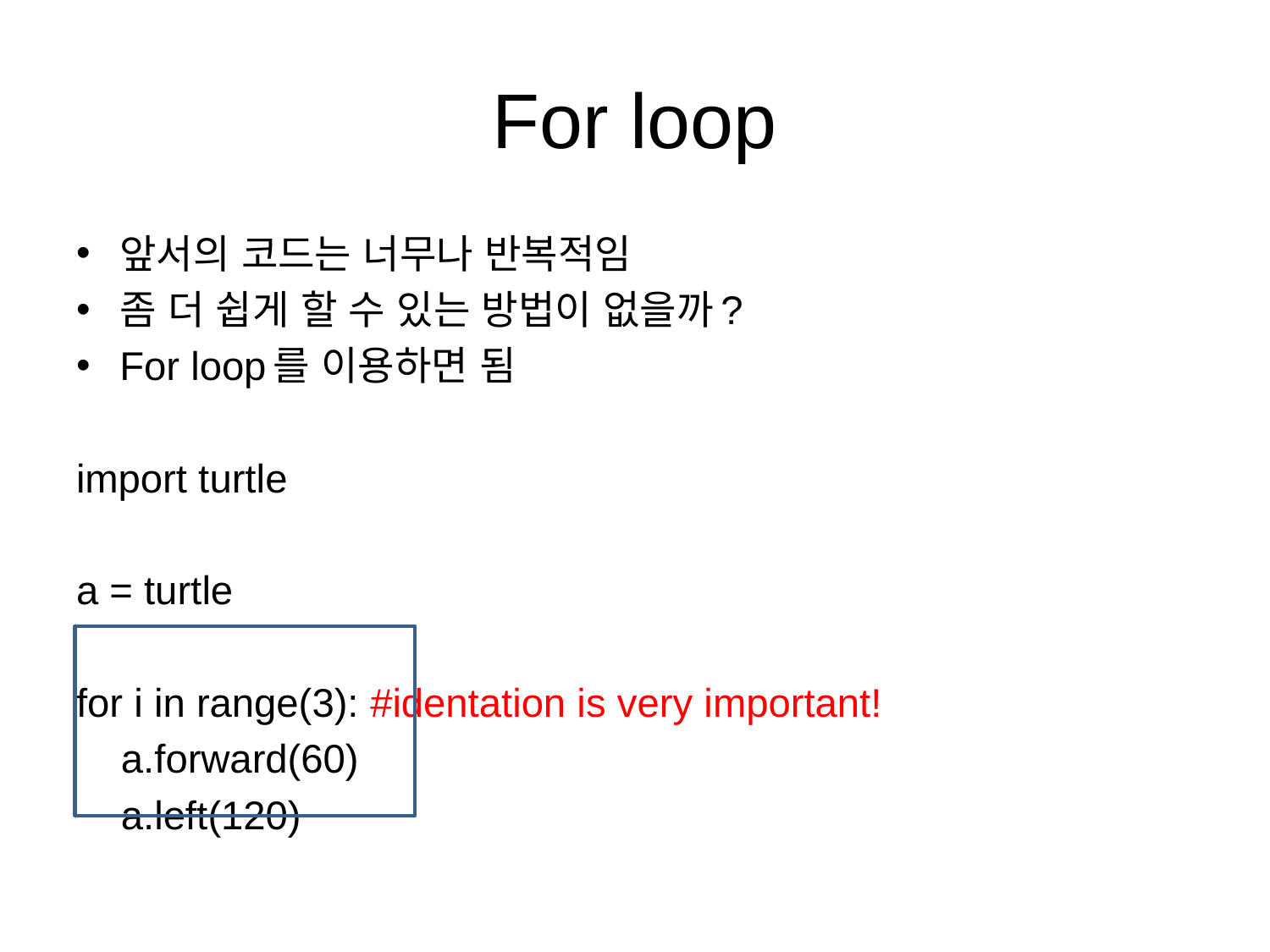

# For loop
앞서의 코드는 너무나 반복적임
좀 더 쉽게 할 수 있는 방법이 없을까?
For loop를 이용하면 됨

import turtle

a = turtle

for i in range(3): #identation is very important!
    a.forward(60)
    a.left(120)